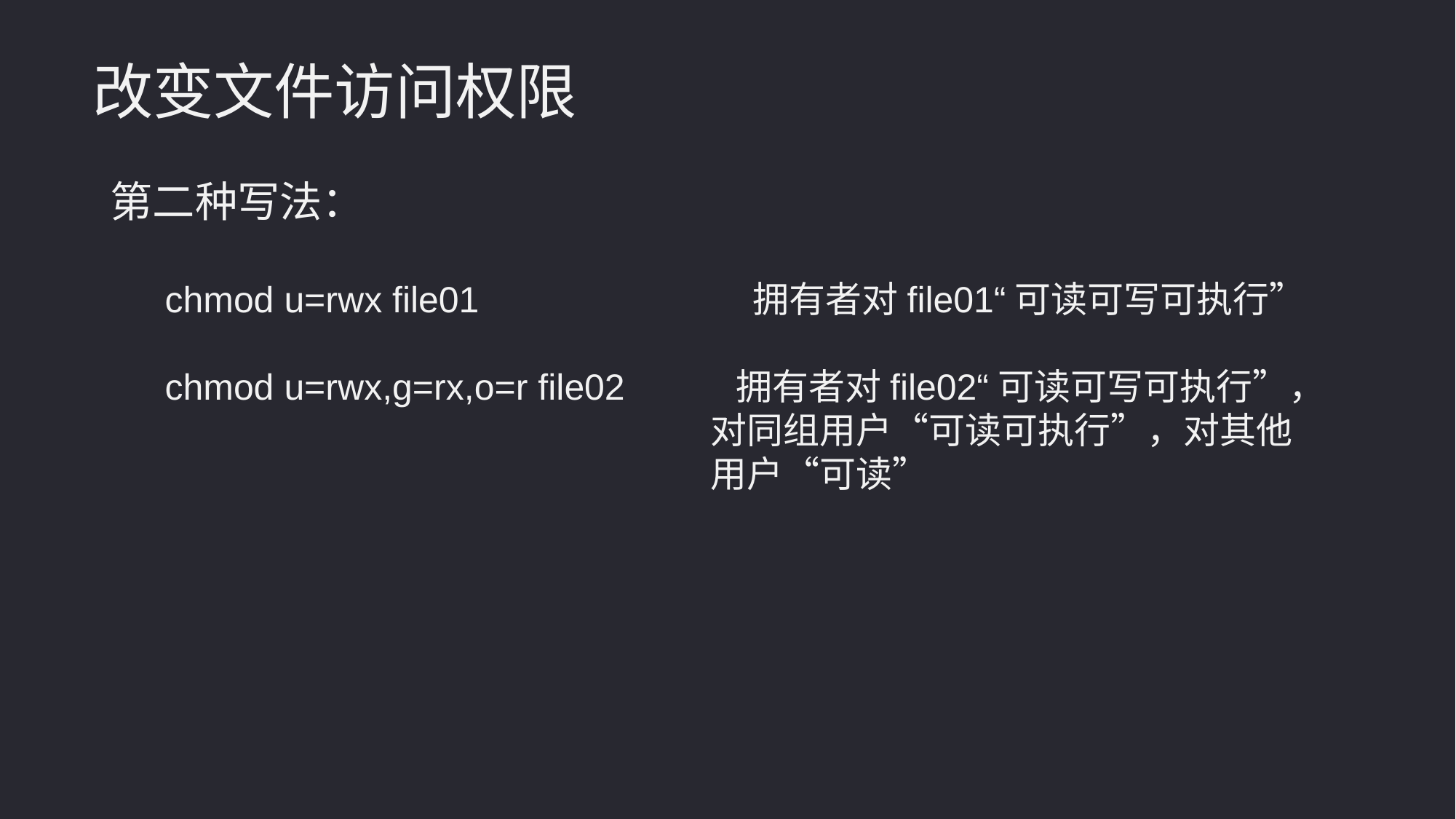

改变文件访问权限
第二种写法：

chmod u=rwx file01                          拥有者对file01“可读可写可执行”

chmod u=rwx,g=rx,o=r file02          拥有者对file02“可读可写可执行”，						对同组用户“可读可执行”，对其他						用户“可读”